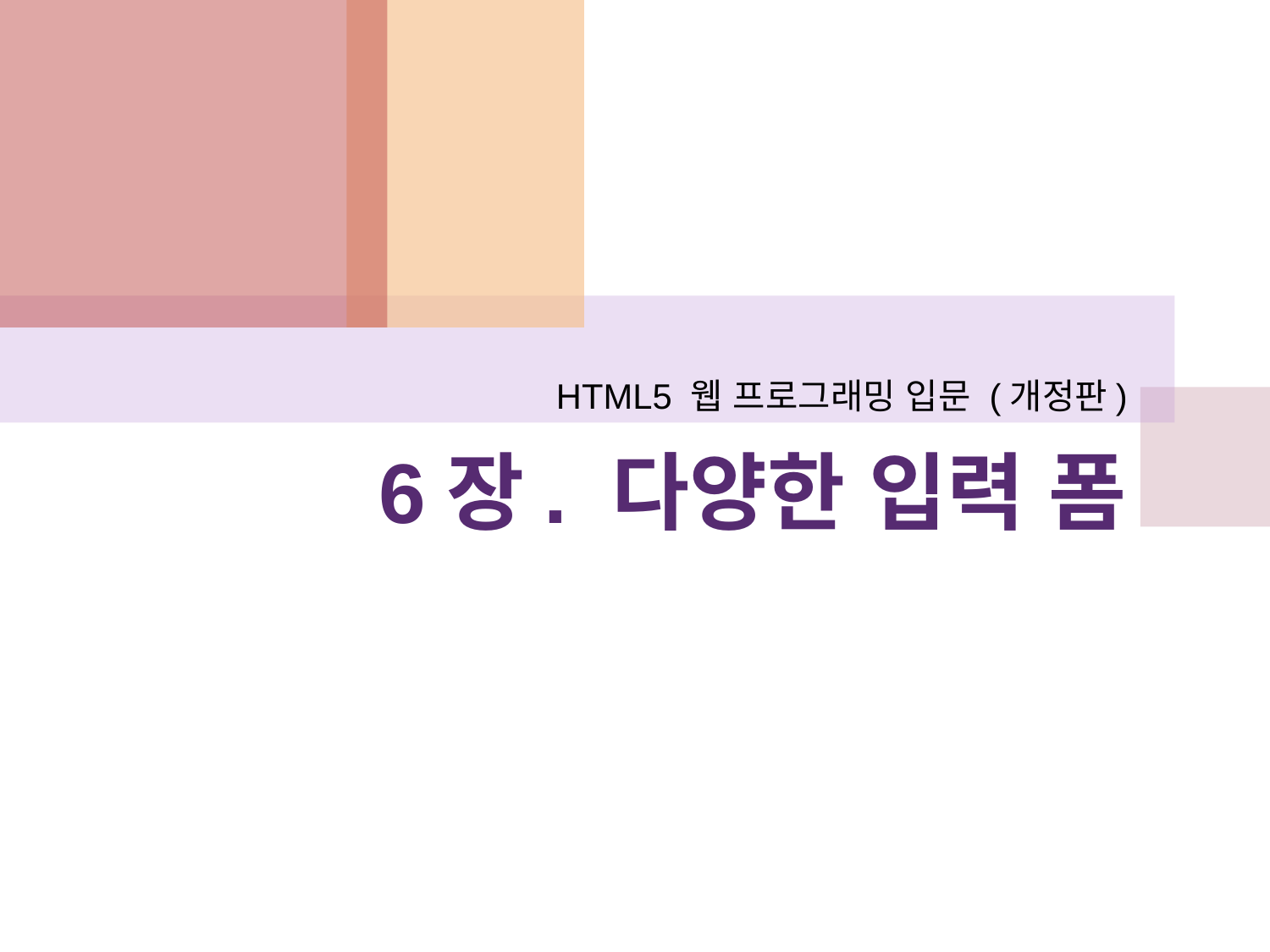

HTML5 웹 프로그래밍 입문 (개정판)
# 6장. 다양한 입력 폼